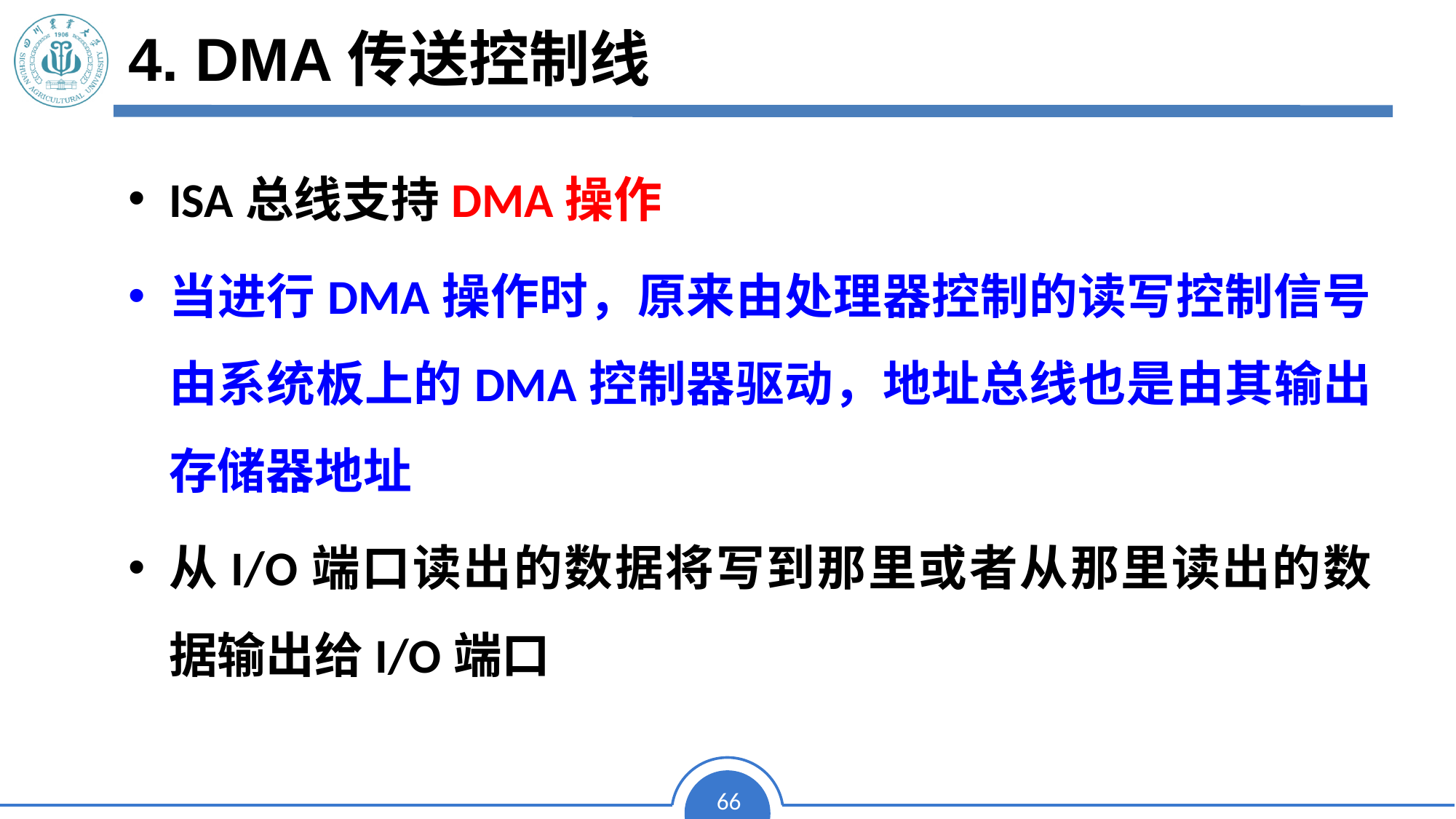

# 4. DMA传送控制线
4. DMA传送控制线
ISA总线支持DMA操作
当进行DMA操作时，原来由处理器控制的读写控制信号由系统板上的DMA控制器驱动，地址总线也是由其输出存储器地址
从I/O端口读出的数据将写到那里或者从那里读出的数据输出给I/O端口